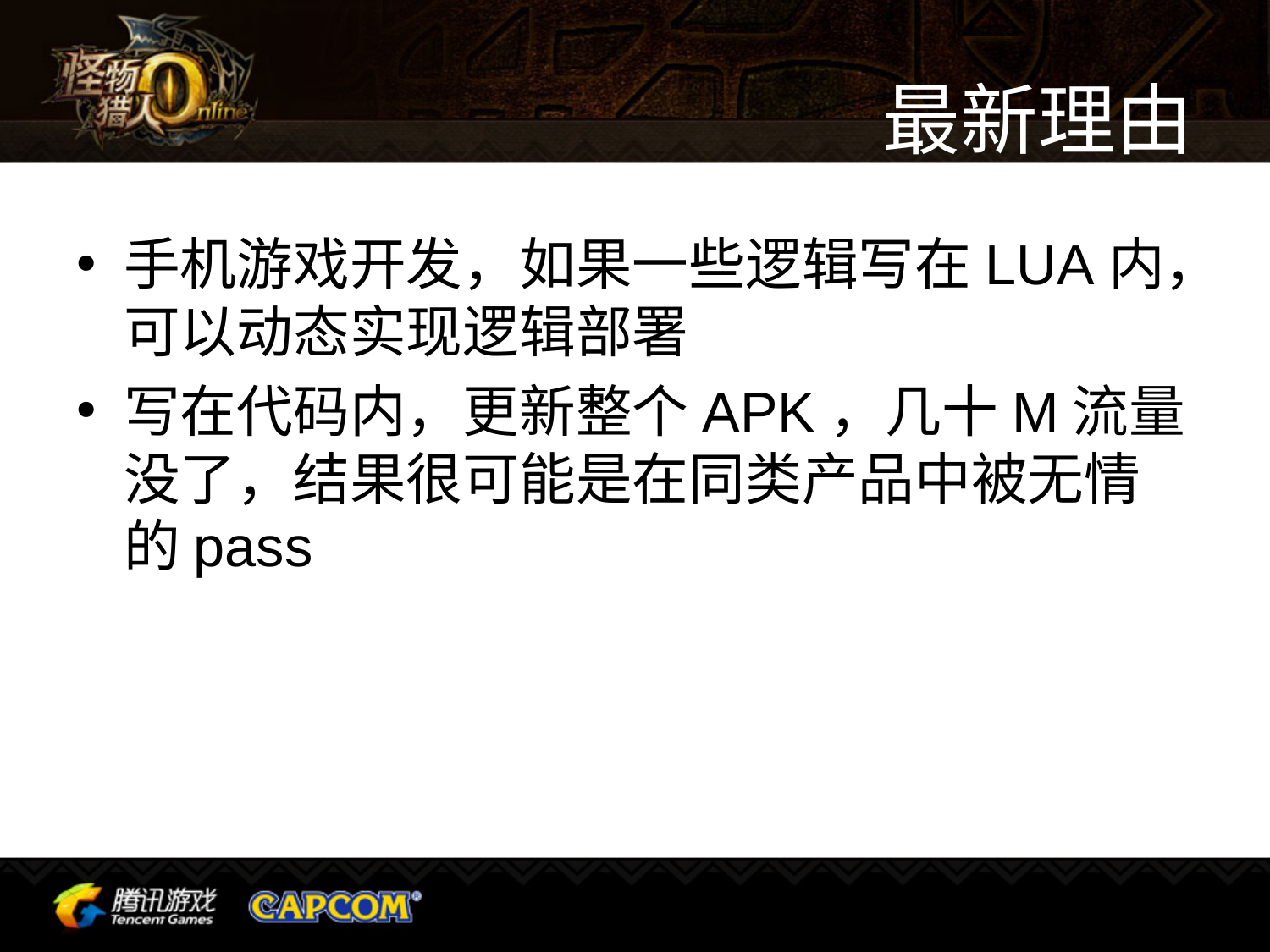

# 最新理由
手机游戏开发，如果一些逻辑写在LUA内，可以动态实现逻辑部署
写在代码内，更新整个APK，几十M流量没了，结果很可能是在同类产品中被无情的pass